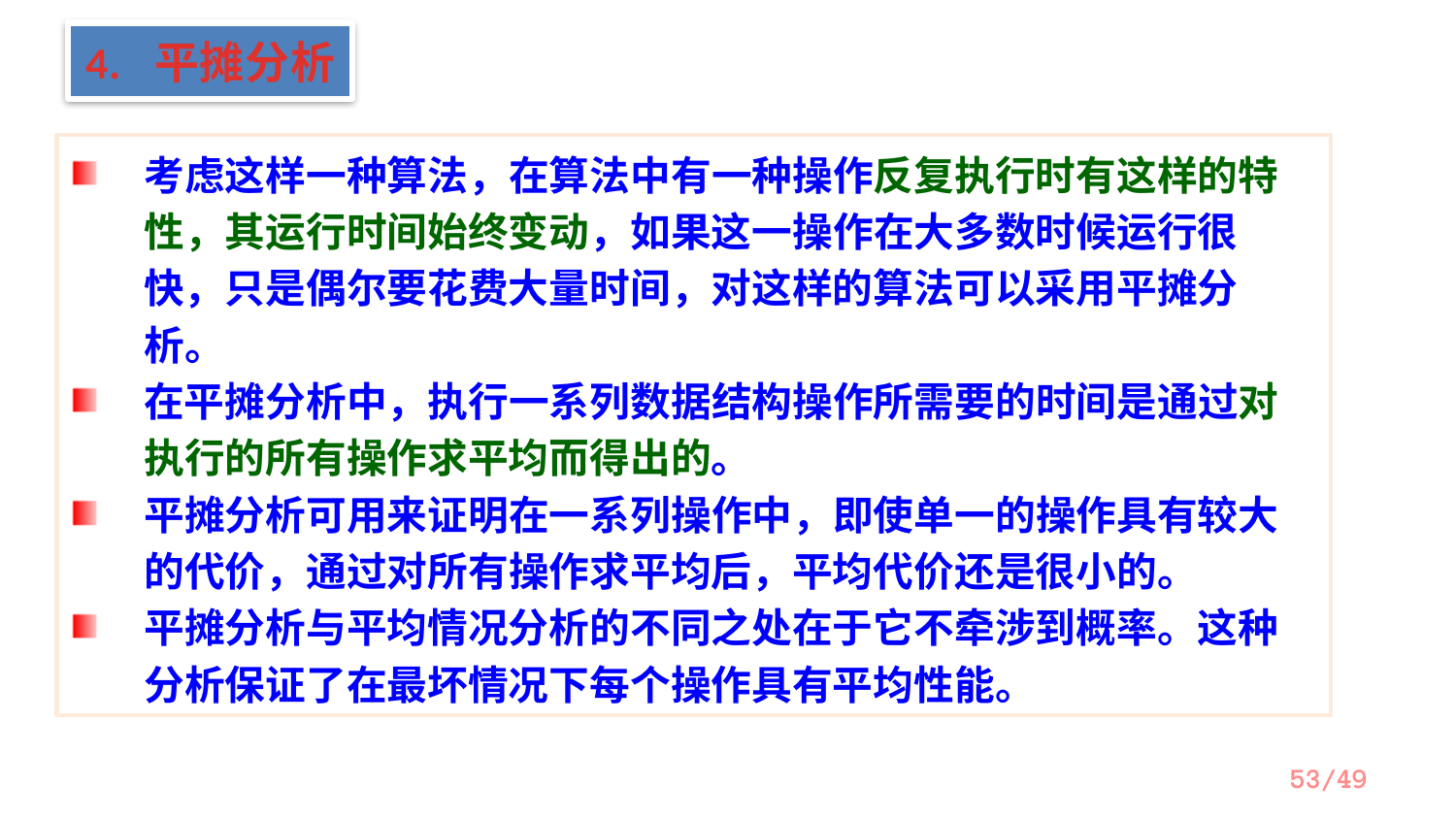

4.  平摊分析
考虑这样一种算法，在算法中有一种操作反复执行时有这样的特性，其运行时间始终变动，如果这一操作在大多数时候运行很快，只是偶尔要花费大量时间，对这样的算法可以采用平摊分析。
在平摊分析中，执行一系列数据结构操作所需要的时间是通过对执行的所有操作求平均而得出的。
平摊分析可用来证明在一系列操作中，即使单一的操作具有较大的代价，通过对所有操作求平均后，平均代价还是很小的。
平摊分析与平均情况分析的不同之处在于它不牵涉到概率。这种分析保证了在最坏情况下每个操作具有平均性能。
53/49